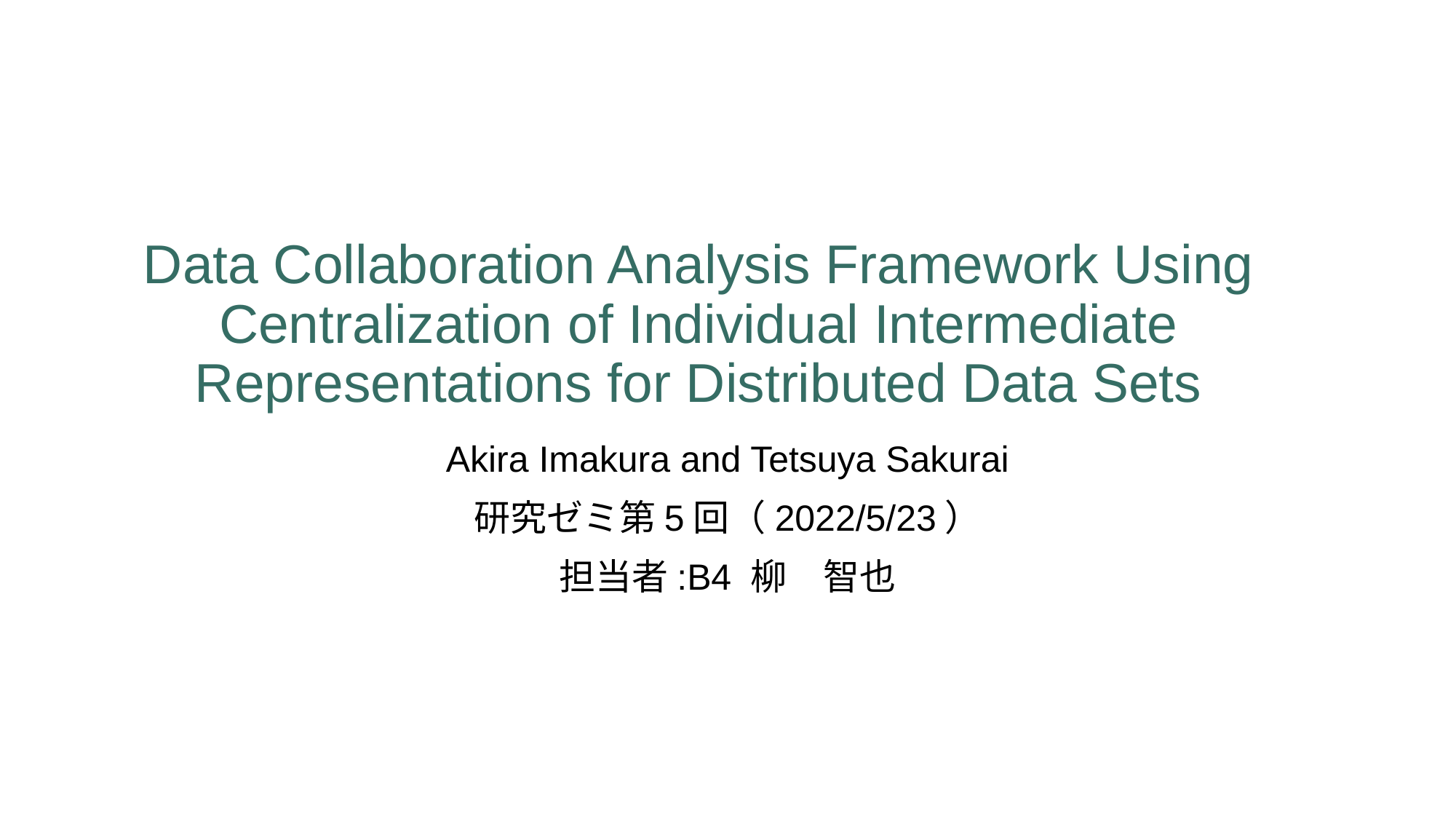

# Data Collaboration Analysis Framework Using Centralization of Individual Intermediate Representations for Distributed Data Sets
Akira Imakura and Tetsuya Sakurai
研究ゼミ第5回（2022/5/23）
担当者:B4 柳　智也